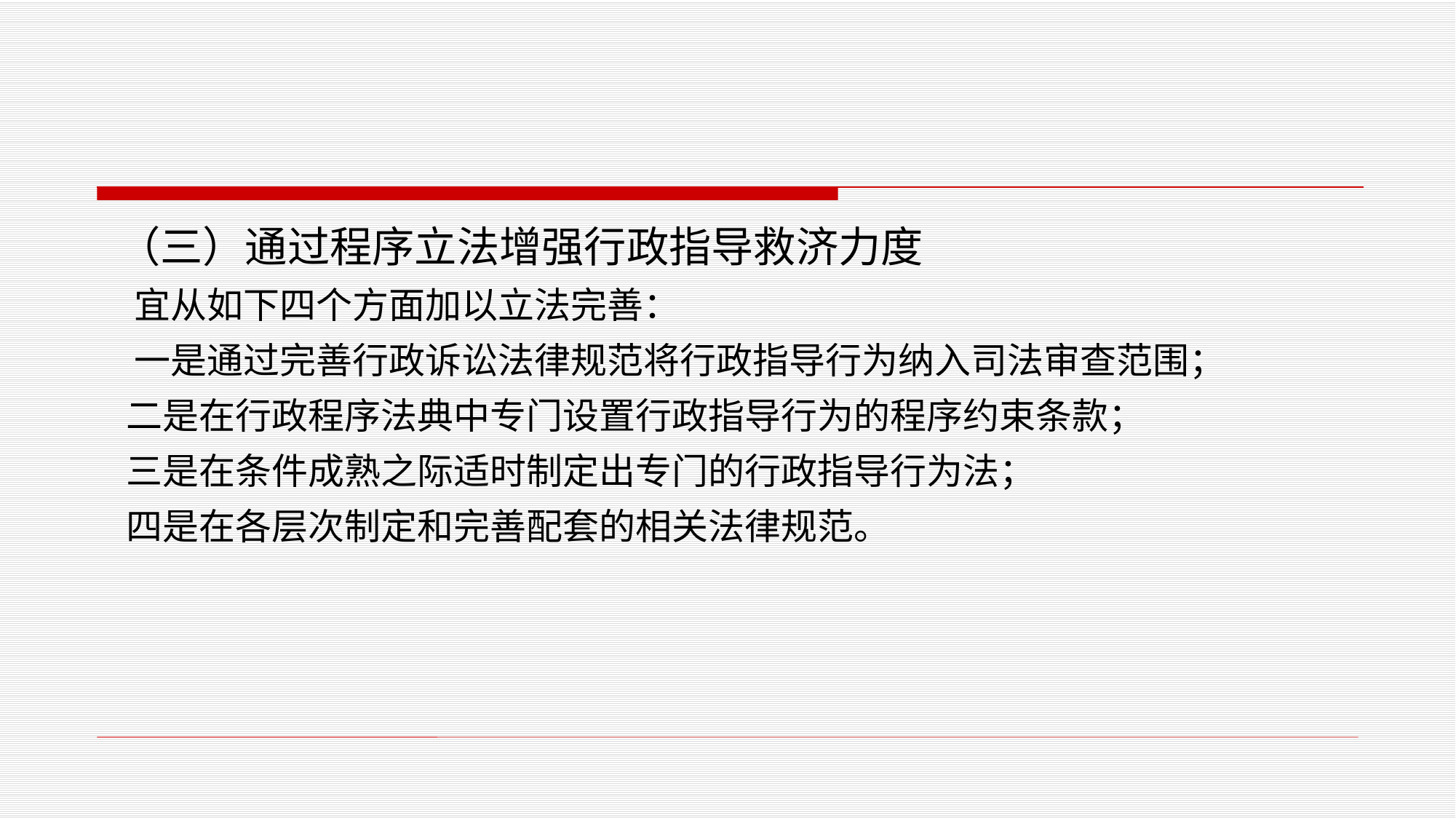

#
 （三）通过程序立法增强行政指导救济力度
   宜从如下四个方面加以立法完善：
   一是通过完善行政诉讼法律规范将行政指导行为纳入司法审查范围；
  二是在行政程序法典中专门设置行政指导行为的程序约束条款；
  三是在条件成熟之际适时制定出专门的行政指导行为法；
  四是在各层次制定和完善配套的相关法律规范。